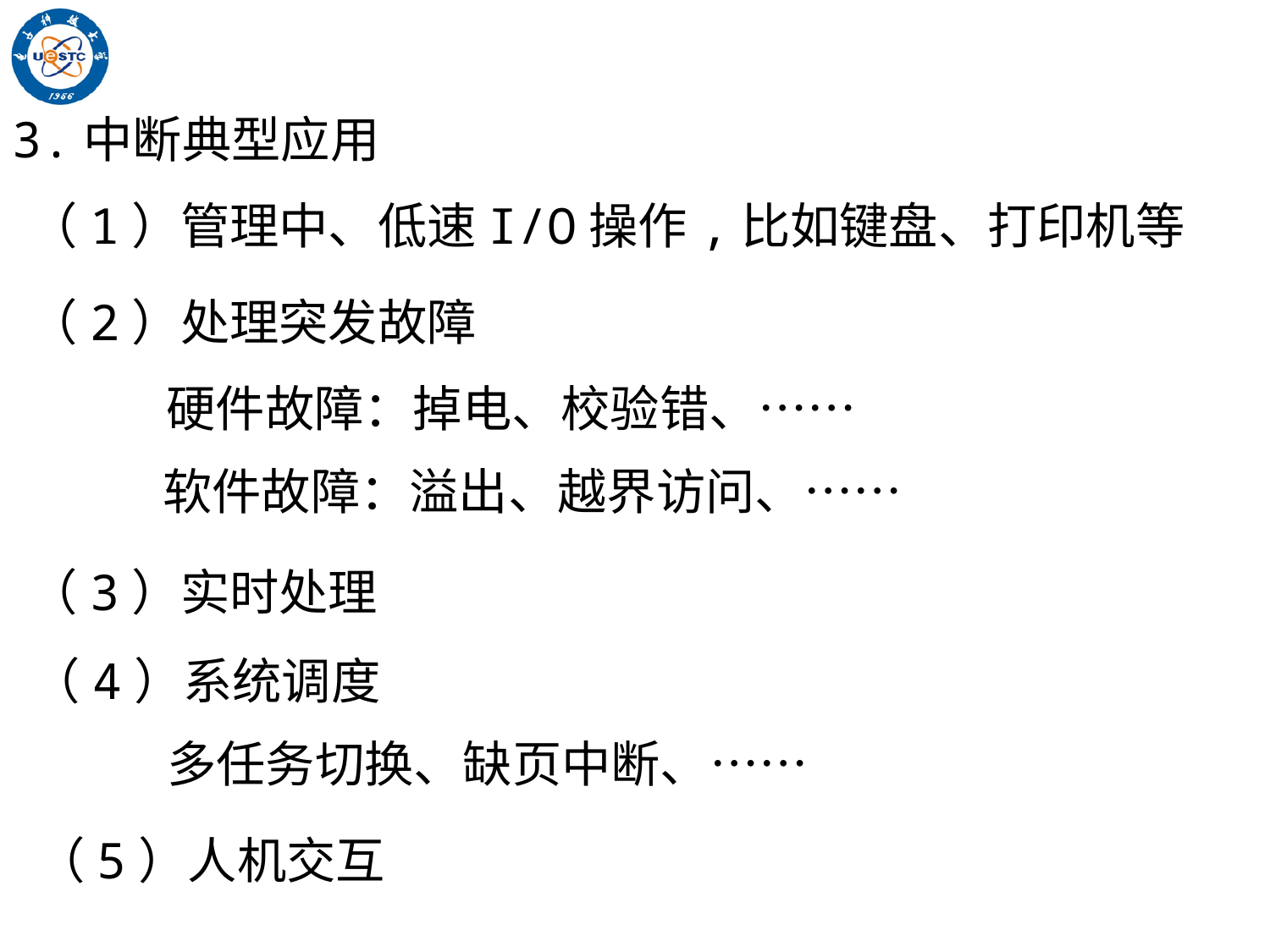

3.中断典型应用
（1）管理中、低速I/O操作,比如键盘、打印机等
（2）处理突发故障
硬件故障：掉电、校验错、……
软件故障：溢出、越界访问、……
（3）实时处理
（4）系统调度
多任务切换、缺页中断、……
（5）人机交互